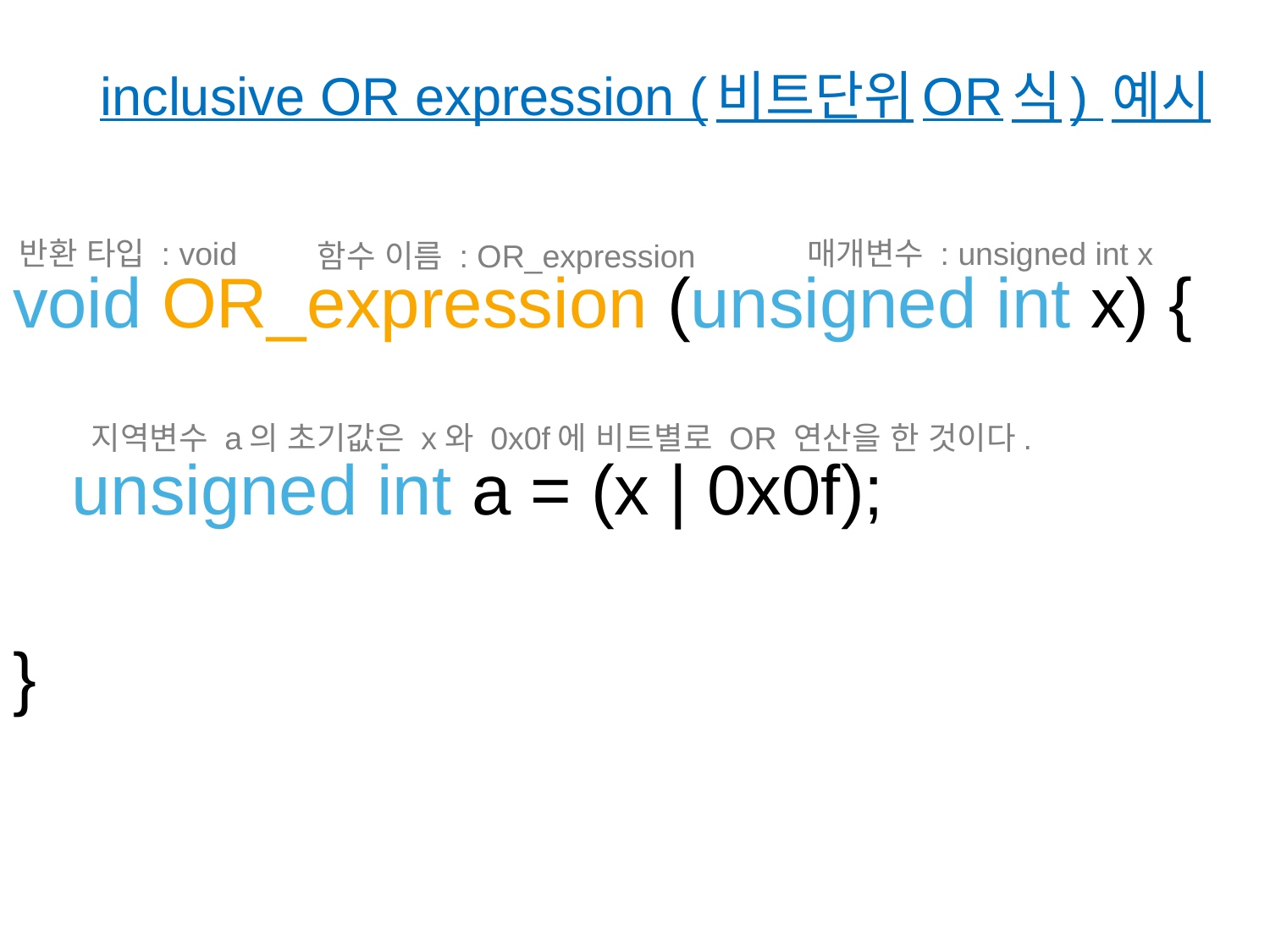

# inclusive OR expression (비트단위OR식) 예시
반환 타입 : void
매개변수 : unsigned int x
함수 이름 : OR_expression
void OR_expression (unsigned int x) {

   unsigned int a = (x | 0x0f);

}
지역변수 a의 초기값은 x와 0x0f에 비트별로 OR 연산을 한 것이다.